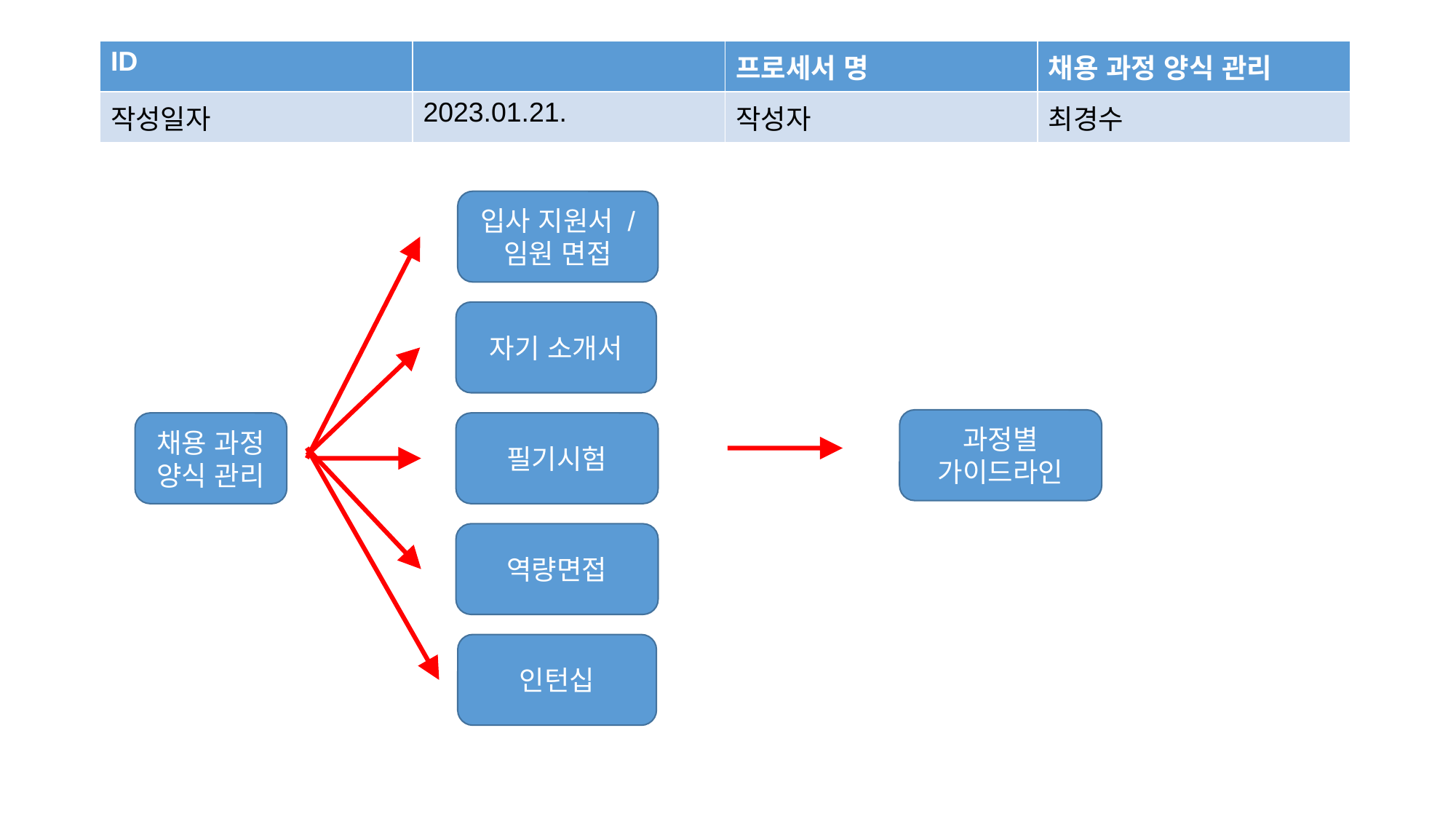

| ID |  | 프로세서 명 | 채용 과정 양식 관리 |
| --- | --- | --- | --- |
| 작성일자 | 2023.01.21. | 작성자 | 최경수 |
입사 지원서 /
임원 면접
자기 소개서
과정별 가이드라인
채용 과정
양식 관리
필기시험
역량면접
인턴십